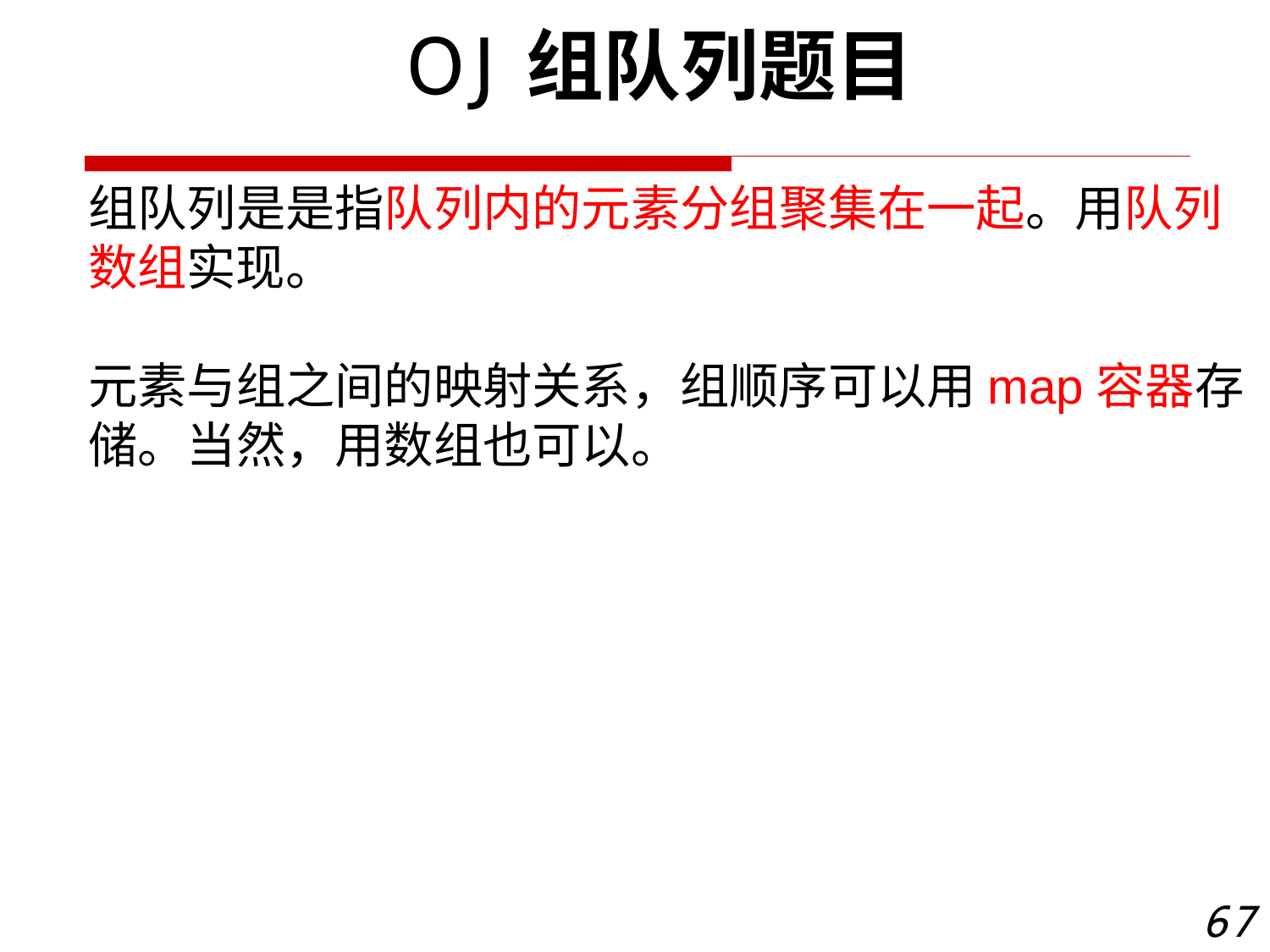

OJ组队列题目
组队列是是指队列内的元素分组聚集在一起。用队列数组实现。

元素与组之间的映射关系，组顺序可以用map容器存储。当然，用数组也可以。
67